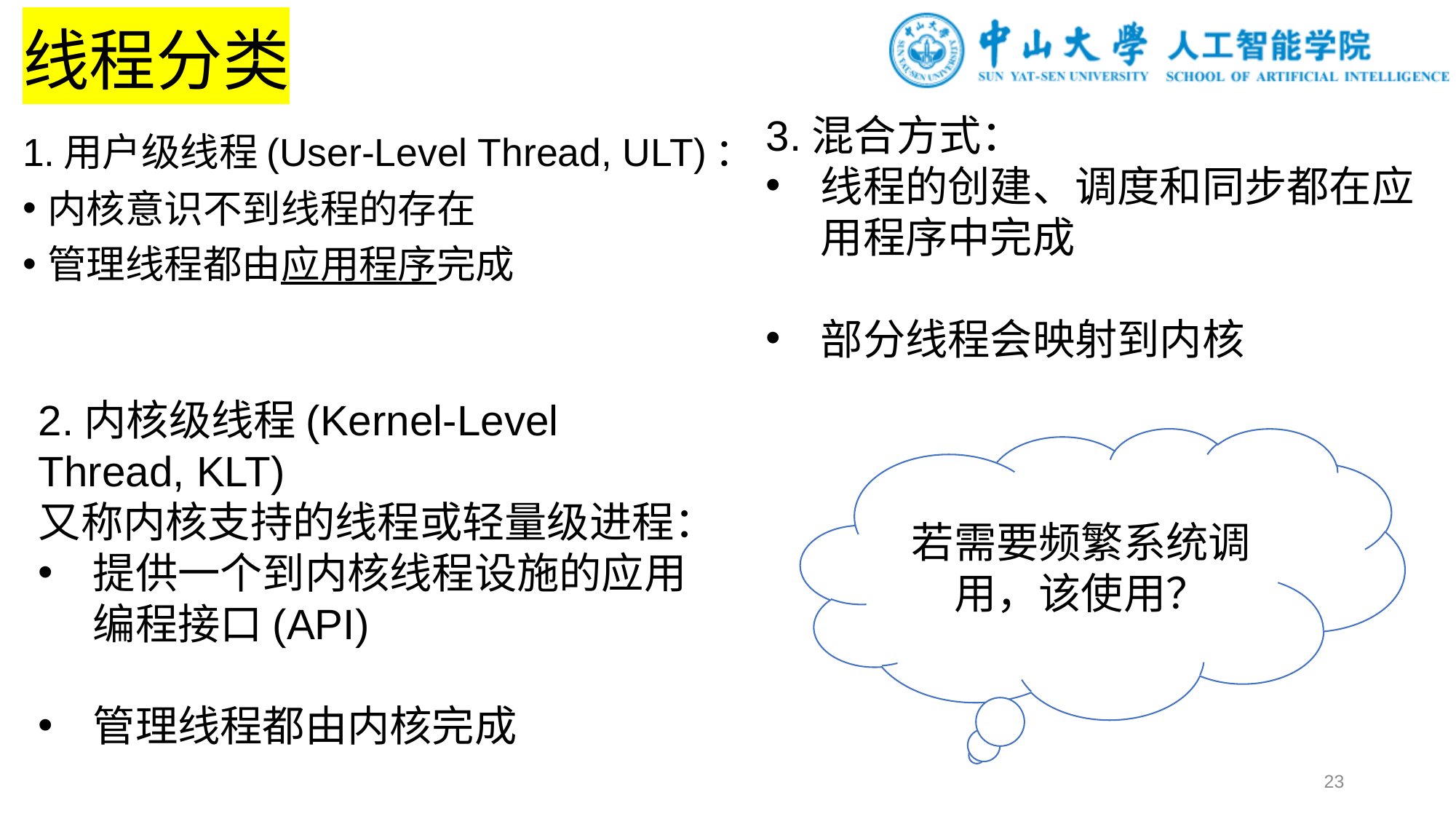

# 线程分类
3.混合方式：
线程的创建、调度和同步都在应用程序中完成

部分线程会映射到内核
1.用户级线程(User-Level Thread, ULT)：
内核意识不到线程的存在
管理线程都由应用程序完成
2.内核级线程(Kernel-Level Thread, KLT)
又称内核支持的线程或轻量级进程：
提供一个到内核线程设施的应用编程接口(API)

管理线程都由内核完成
若需要频繁系统调用，该使用？
23